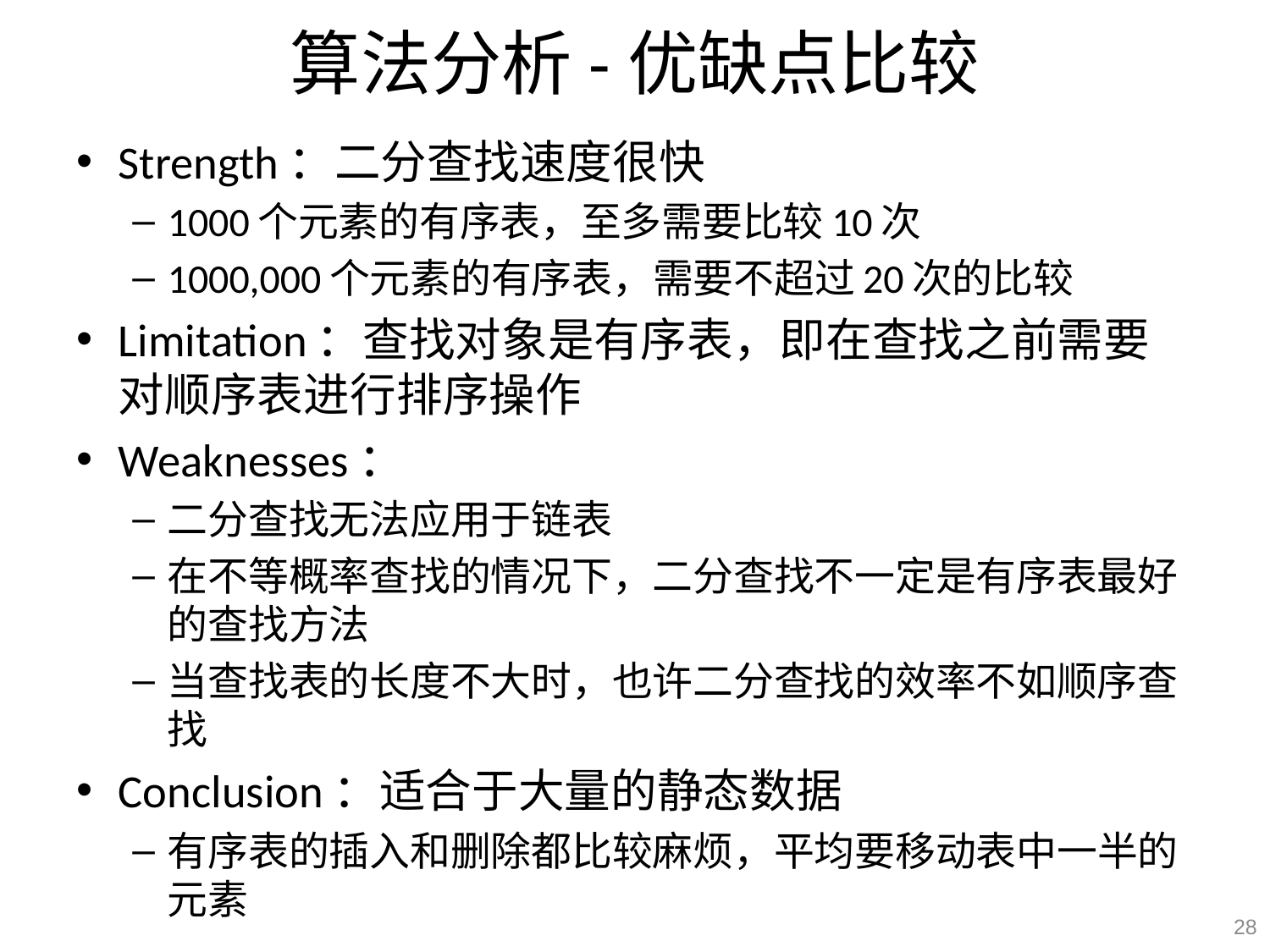

# 算法分析-优缺点比较
Strength：二分查找速度很快
1000个元素的有序表，至多需要比较10次
1000,000个元素的有序表，需要不超过20次的比较
Limitation：查找对象是有序表，即在查找之前需要对顺序表进行排序操作
Weaknesses：
二分查找无法应用于链表
在不等概率查找的情况下，二分查找不一定是有序表最好的查找方法
当查找表的长度不大时，也许二分查找的效率不如顺序查找
Conclusion：适合于大量的静态数据
有序表的插入和删除都比较麻烦，平均要移动表中一半的元素

28